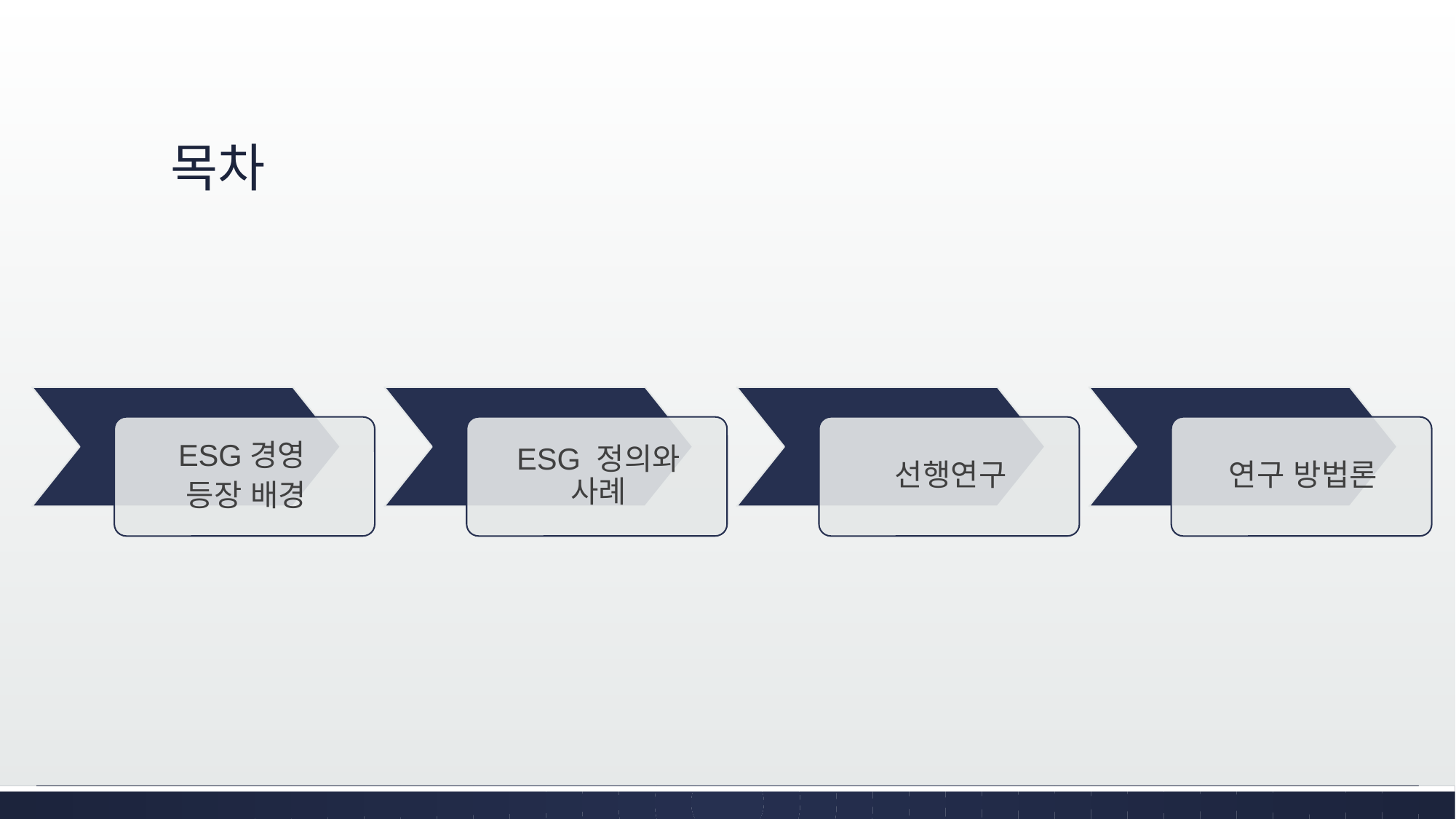

# 목차
ESG경영
등장 배경
ESG 정의와 사례
선행연구
연구 방법론